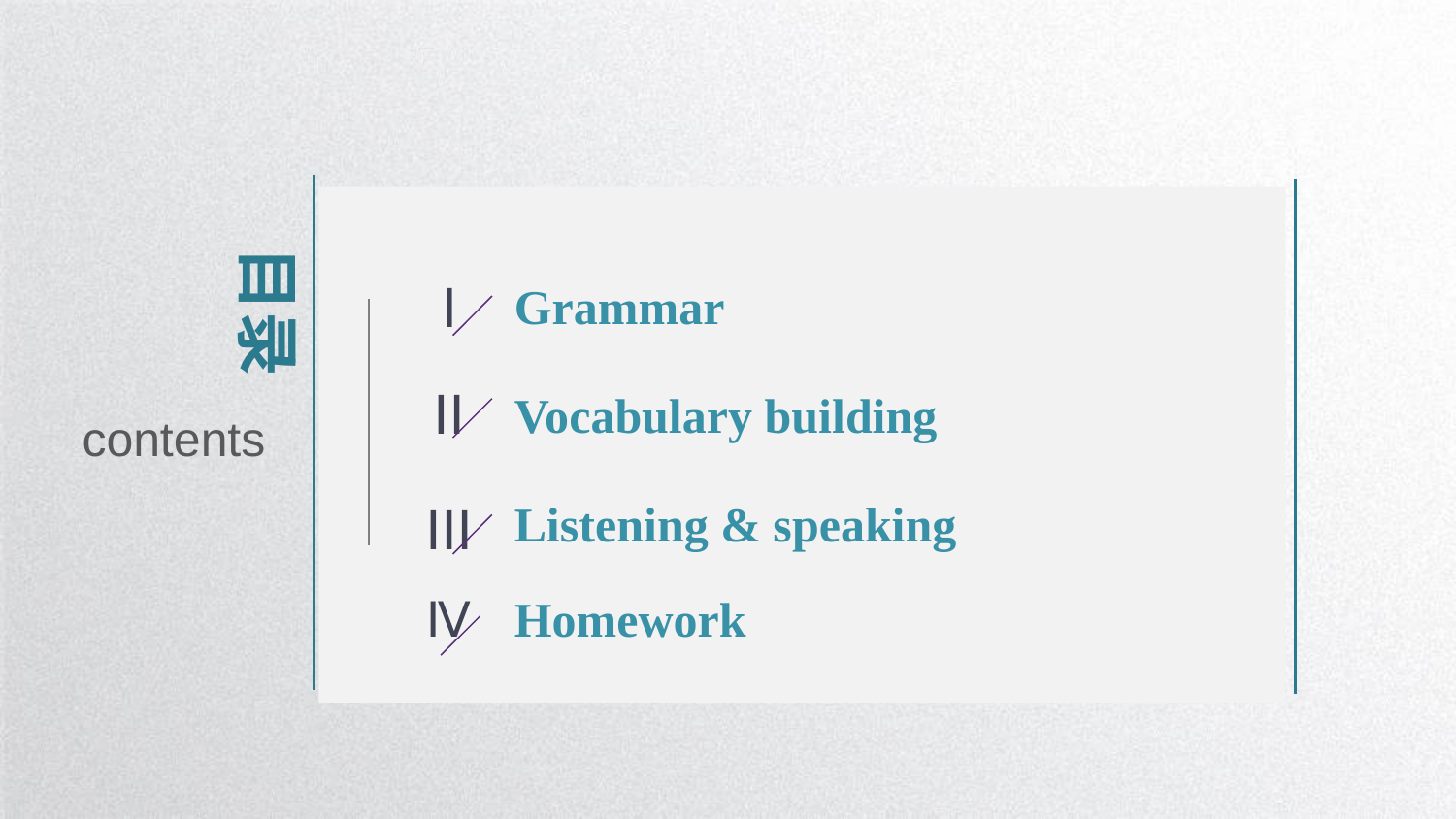

目录
I
Grammar
II
Vocabulary building
contents
III
Listening & speaking
Ⅳ
Homework